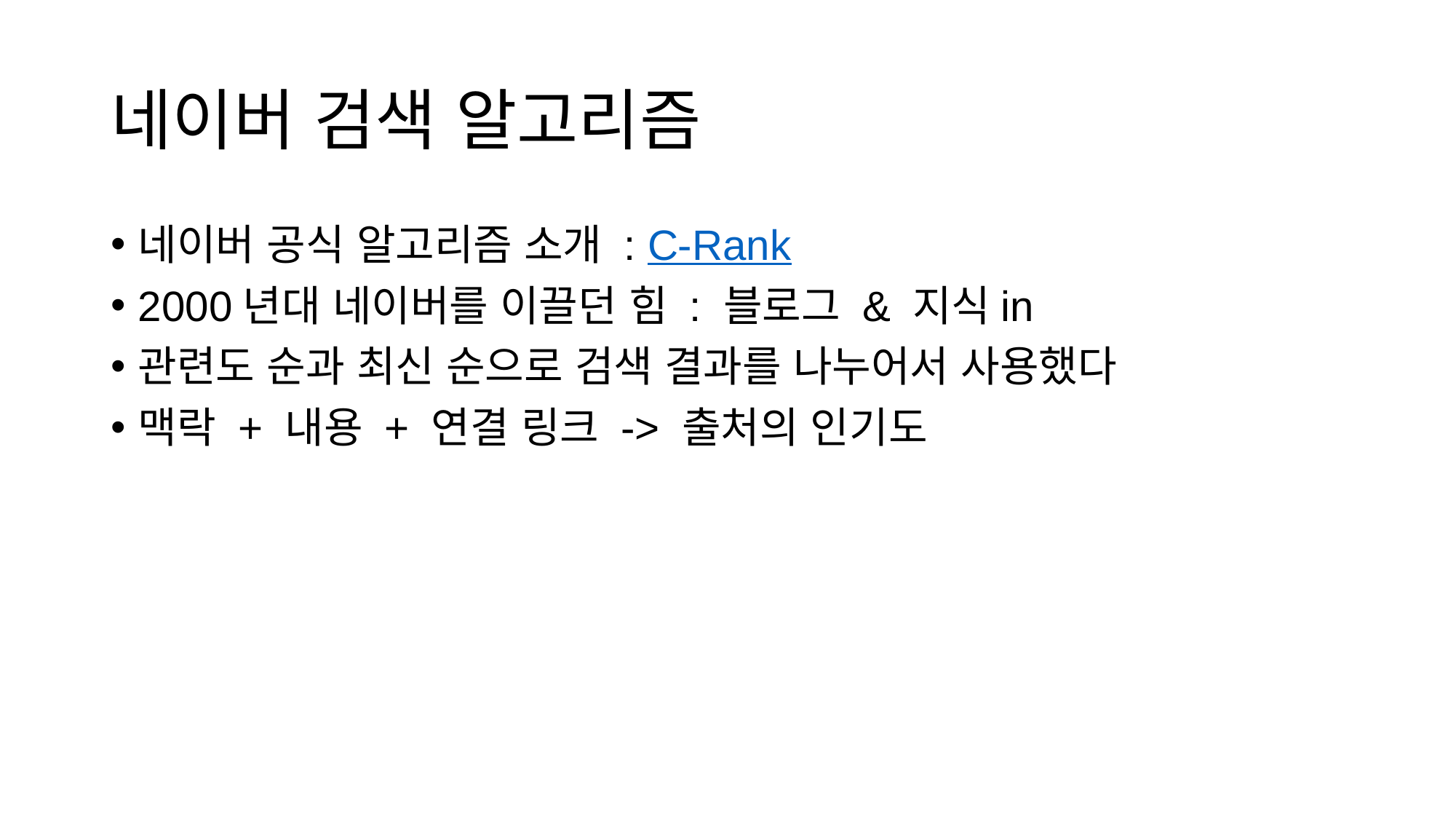

# 네이버 검색 알고리즘
네이버 공식 알고리즘 소개 : C-Rank
2000년대 네이버를 이끌던 힘 : 블로그 & 지식in
관련도 순과 최신 순으로 검색 결과를 나누어서 사용했다
맥락 + 내용 + 연결 링크 -> 출처의 인기도